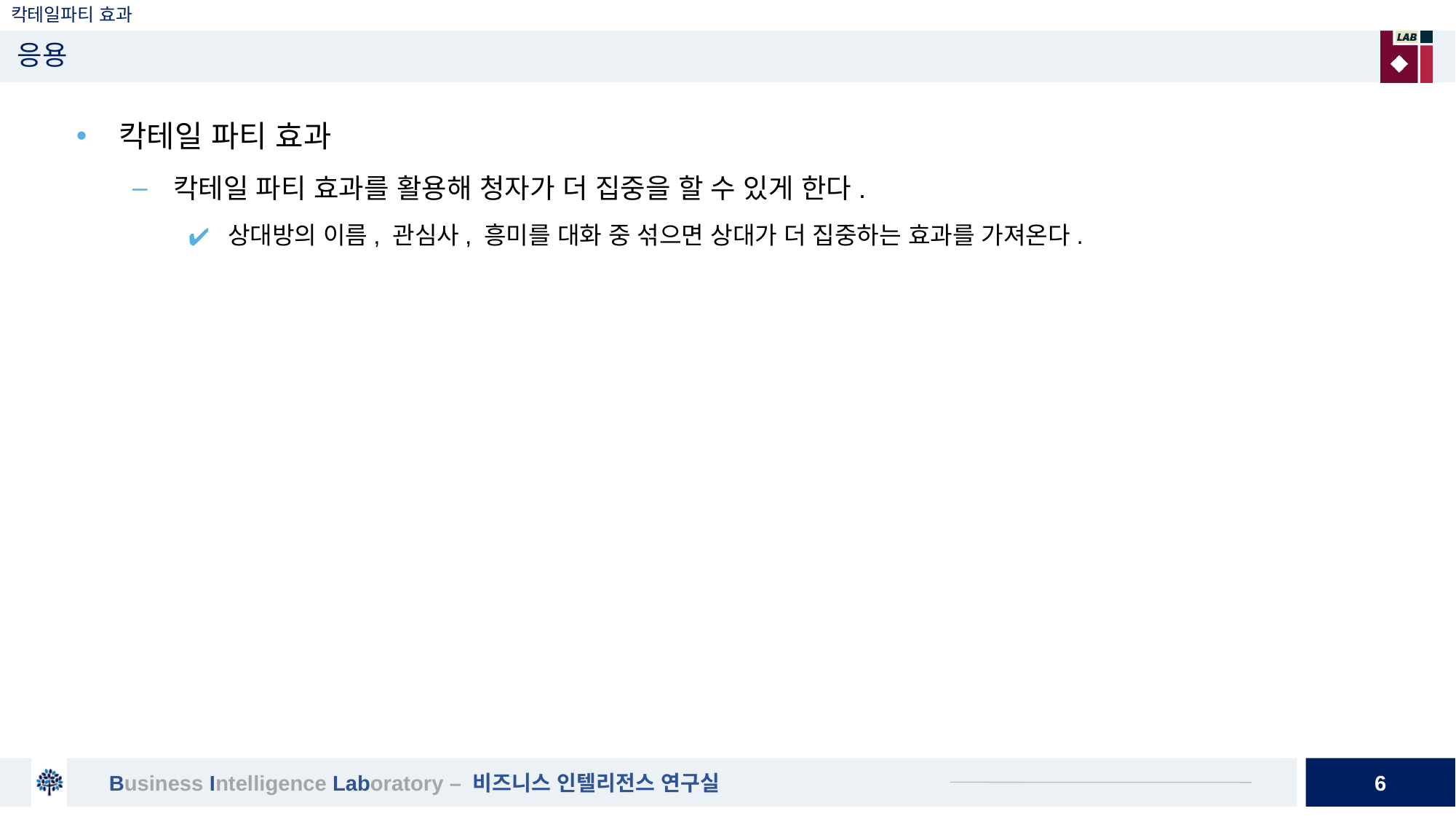

# 칵테일파티 효과
응용
칵테일 파티 효과
칵테일 파티 효과를 활용해 청자가 더 집중을 할 수 있게 한다.
상대방의 이름, 관심사, 흥미를 대화 중 섞으면 상대가 더 집중하는 효과를 가져온다.
6